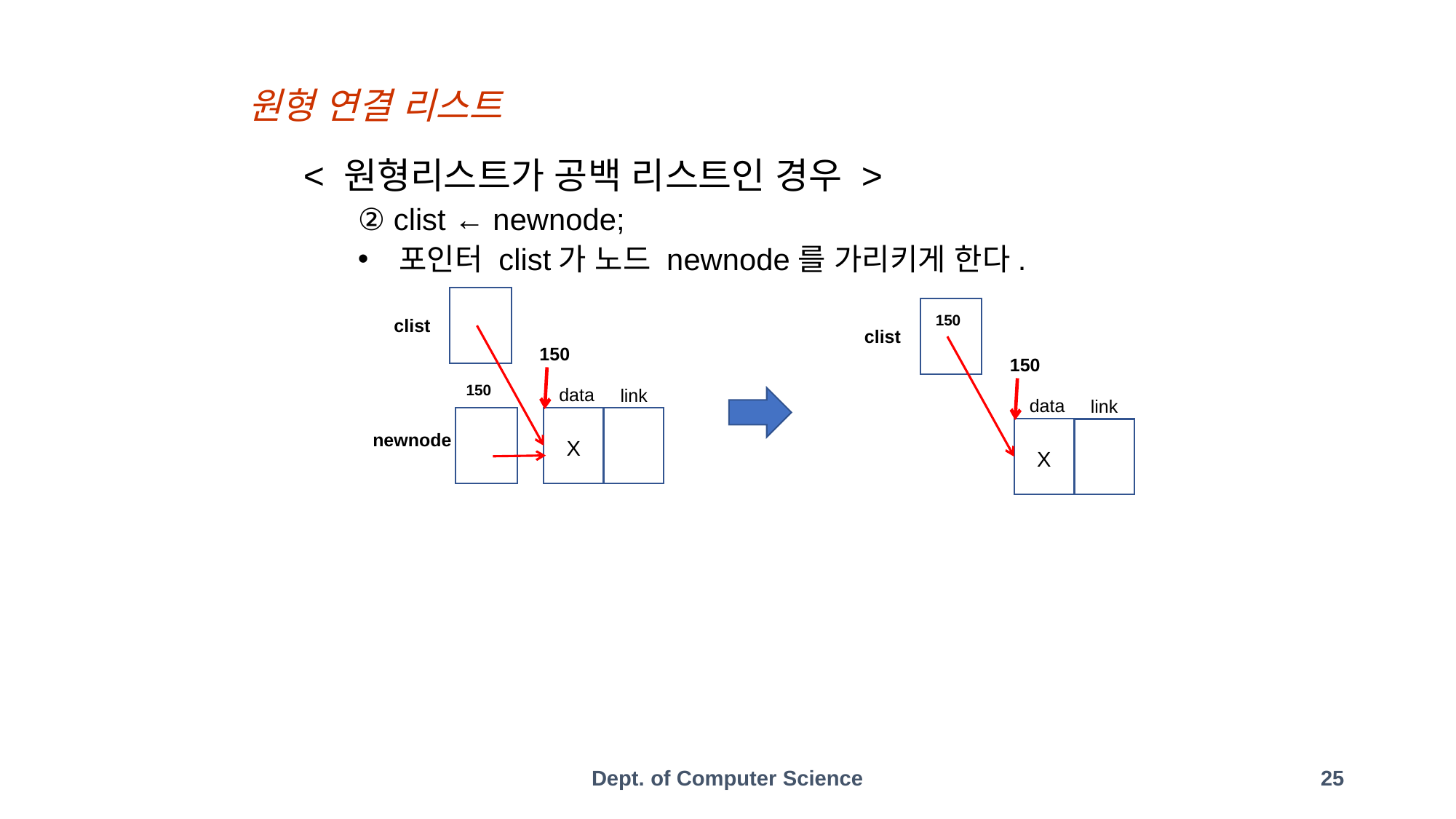

원형 연결 리스트
< 원형리스트가 공백 리스트인 경우 >
② clist ← newnode;
포인터 clist가 노드 newnode를 가리키게 한다.

clist
150
150
data
link

newnode
X

150
150
data
link

X
clist

Dept. of Computer Science
25